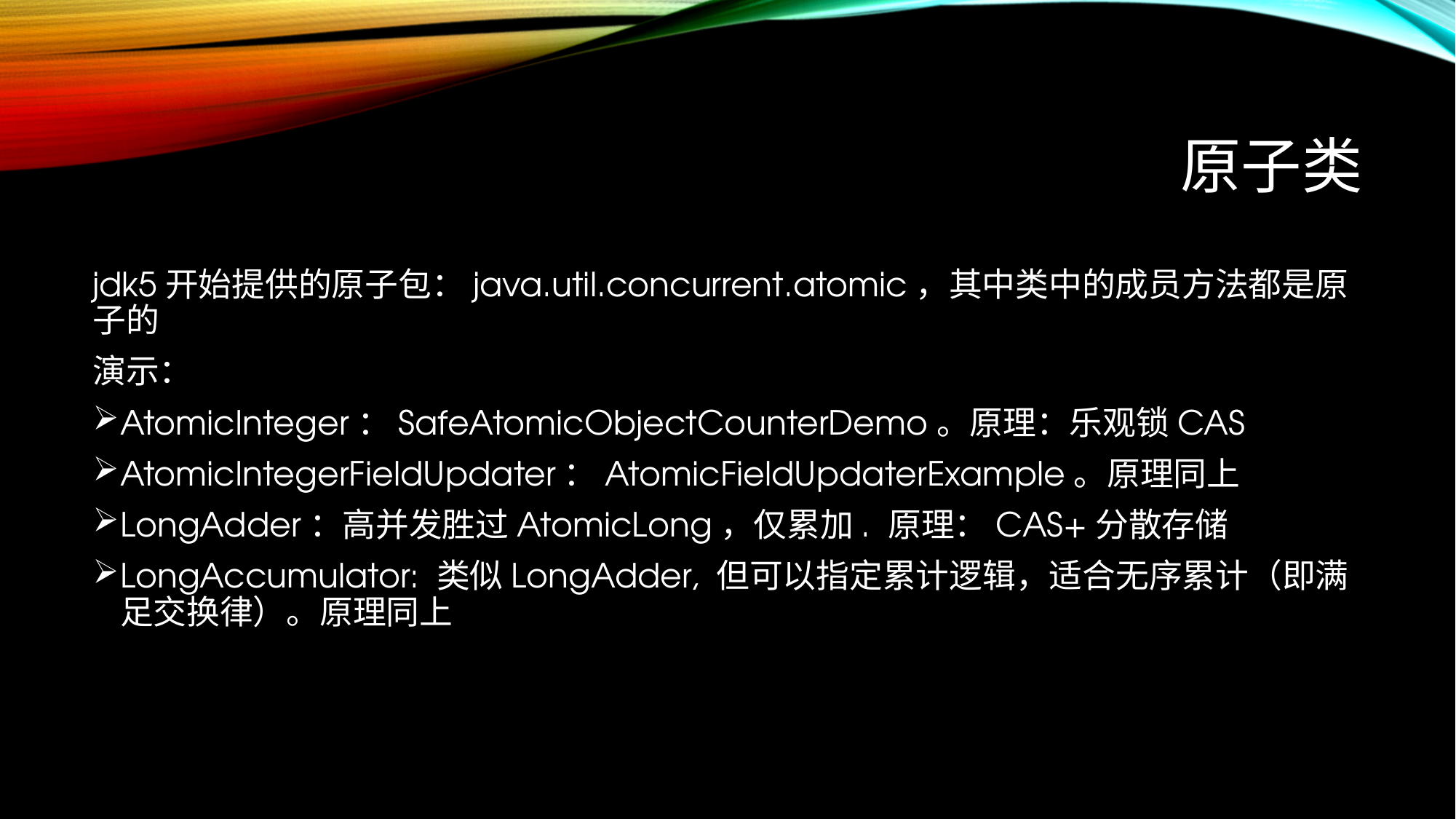

# 原子类
jdk5开始提供的原子包：java.util.concurrent.atomic，其中类中的成员方法都是原子的
演示：
AtomicInteger：SafeAtomicObjectCounterDemo。原理：乐观锁CAS
AtomicIntegerFieldUpdater：AtomicFieldUpdaterExample。原理同上
LongAdder：高并发胜过AtomicLong，仅累加. 原理：CAS+分散存储
LongAccumulator: 类似LongAdder, 但可以指定累计逻辑，适合无序累计（即满足交换律）。原理同上